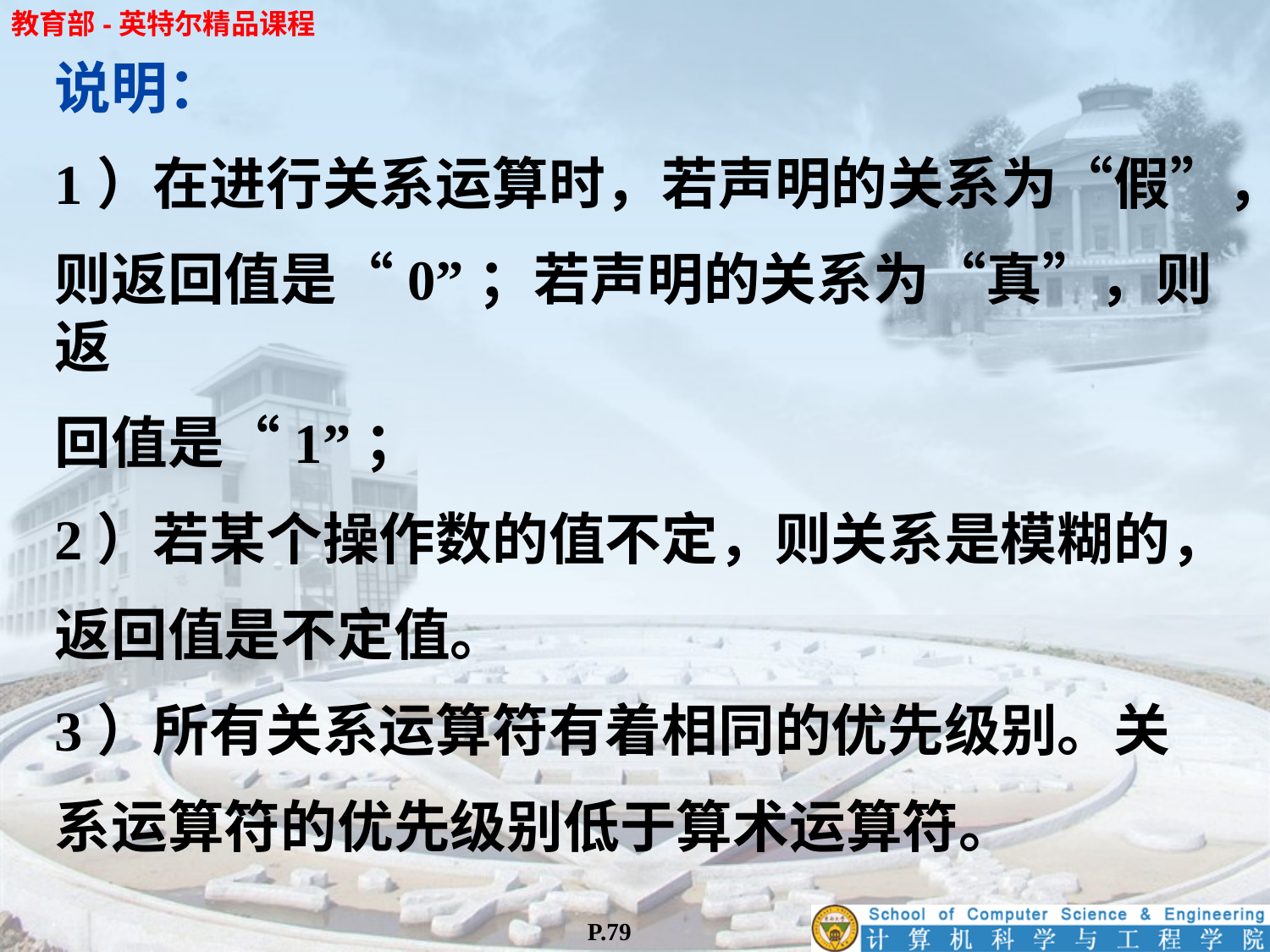

说明：
1）在进行关系运算时，若声明的关系为“假”，
则返回值是“0”；若声明的关系为“真”，则返
回值是“1”；
2）若某个操作数的值不定，则关系是模糊的，
返回值是不定值。
3）所有关系运算符有着相同的优先级别。关
系运算符的优先级别低于算术运算符。
P.79